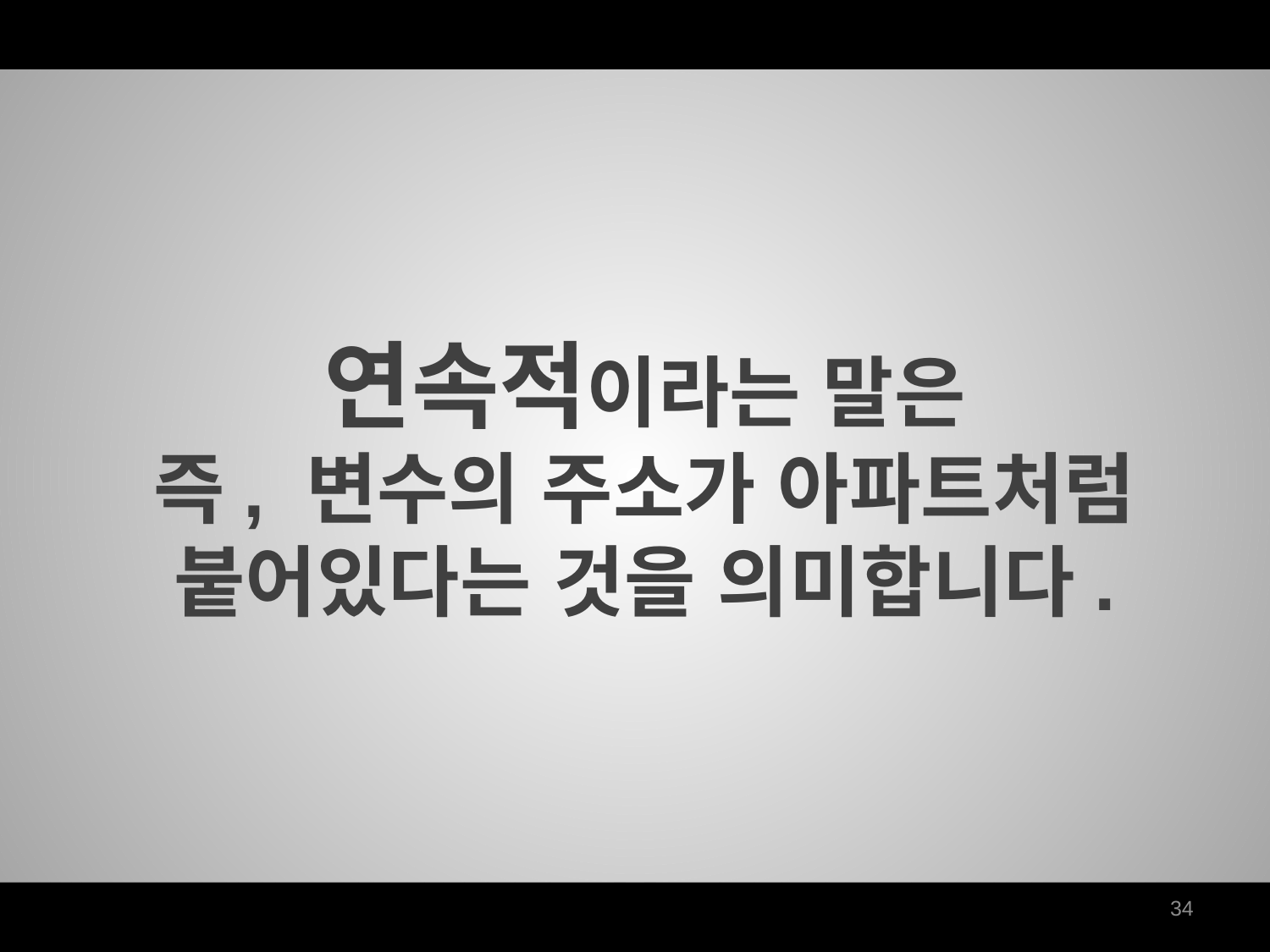

연속적이라는 말은
즉, 변수의 주소가 아파트처럼
붙어있다는 것을 의미합니다.
34